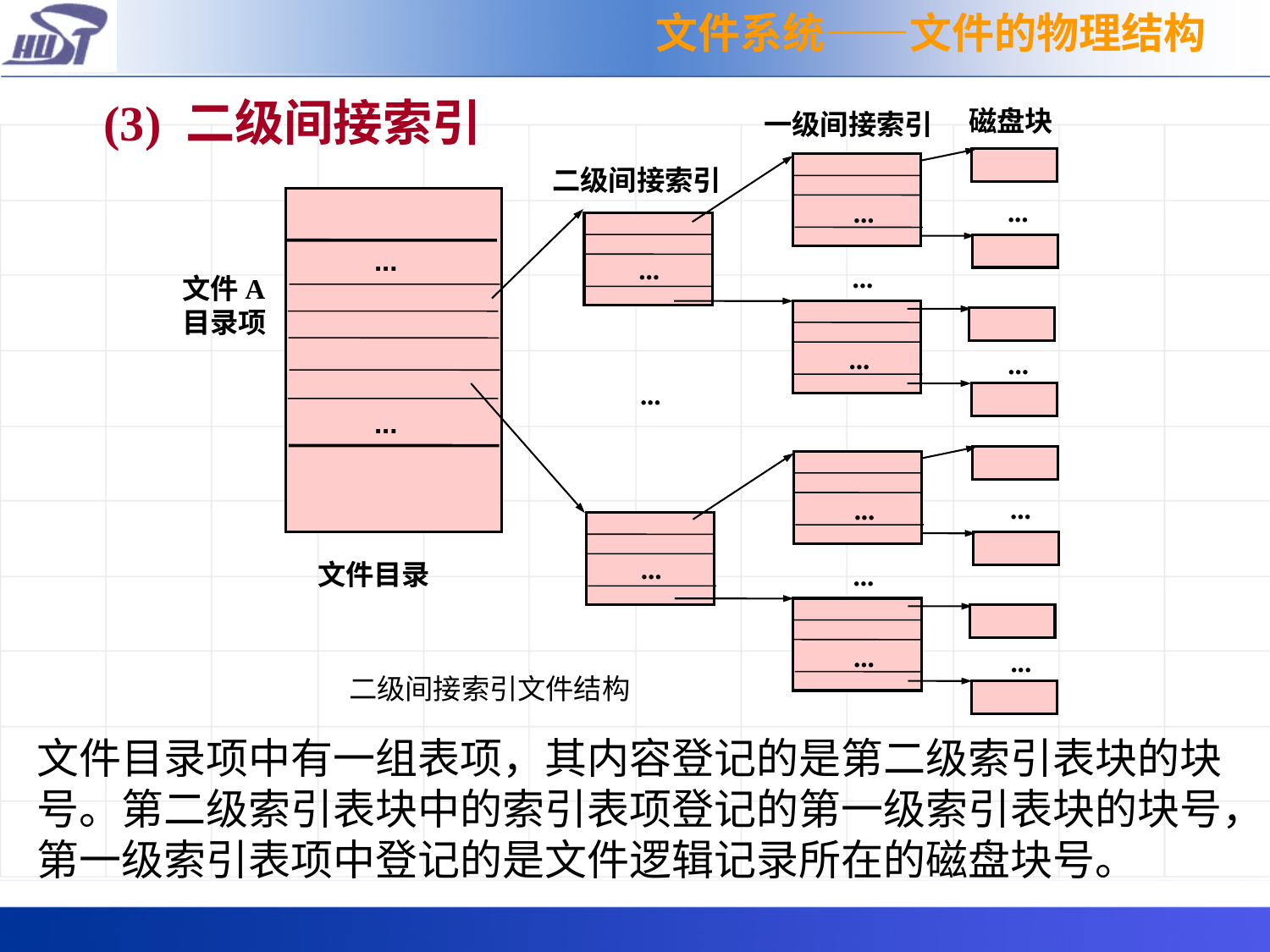

文件系统——文件的物理结构
(3) 二级间接索引
磁盘块
一级间接索引

二级间接索引

 ...
 ...

...
 ...

 ...
文件A
目录项

 ...

 ...

 ...

...

 ...
 ...

文件目录
 ...

 ...

 ...

 ...

二级间接索引文件结构
文件目录项中有一组表项，其内容登记的是第二级索引表块的块号。第二级索引表块中的索引表项登记的第一级索引表块的块号，第一级索引表项中登记的是文件逻辑记录所在的磁盘块号。